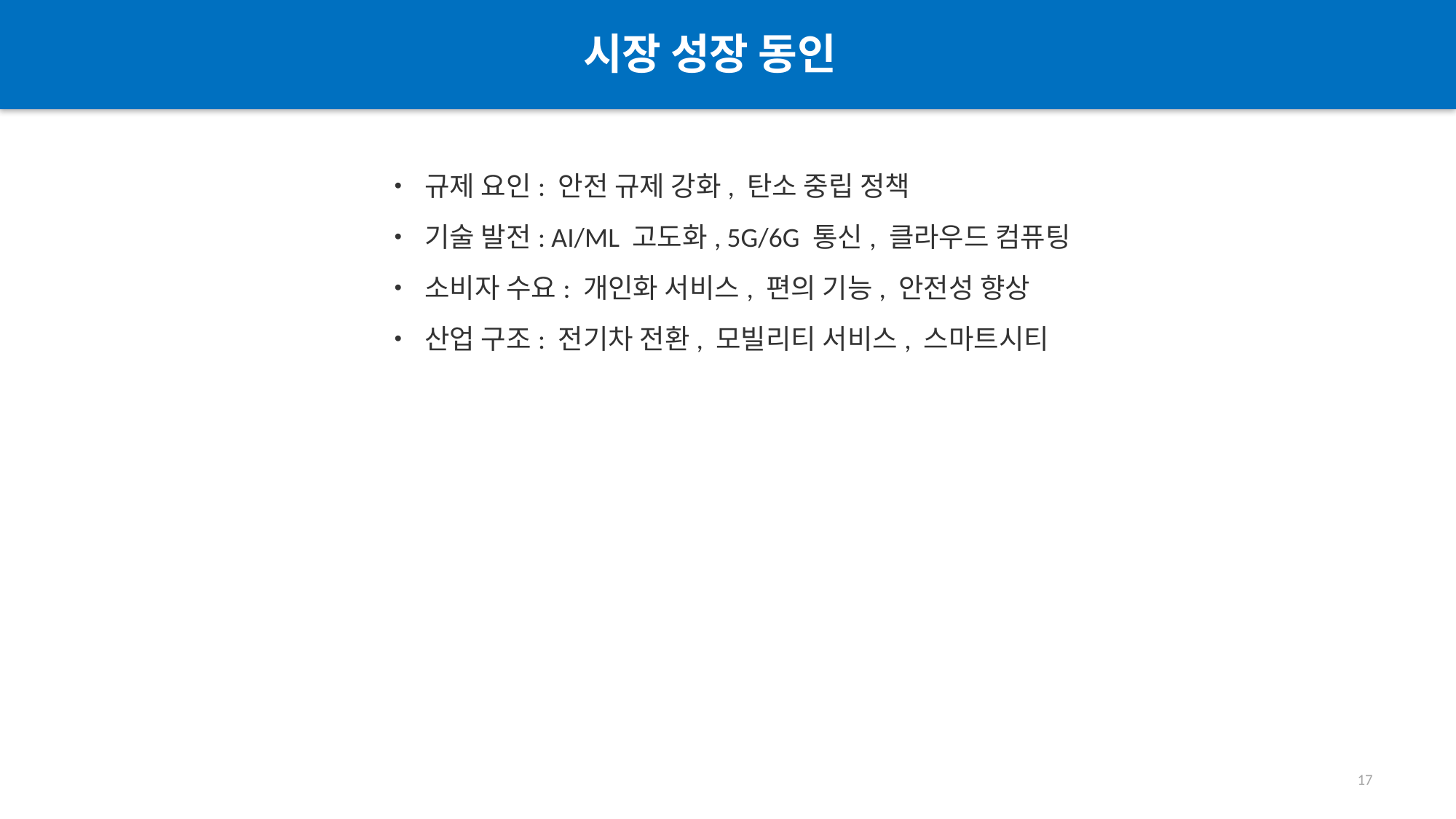

시장 성장 동인
#
• 규제 요인: 안전 규제 강화, 탄소 중립 정책
• 기술 발전: AI/ML 고도화, 5G/6G 통신, 클라우드 컴퓨팅
• 소비자 수요: 개인화 서비스, 편의 기능, 안전성 향상
• 산업 구조: 전기차 전환, 모빌리티 서비스, 스마트시티
17